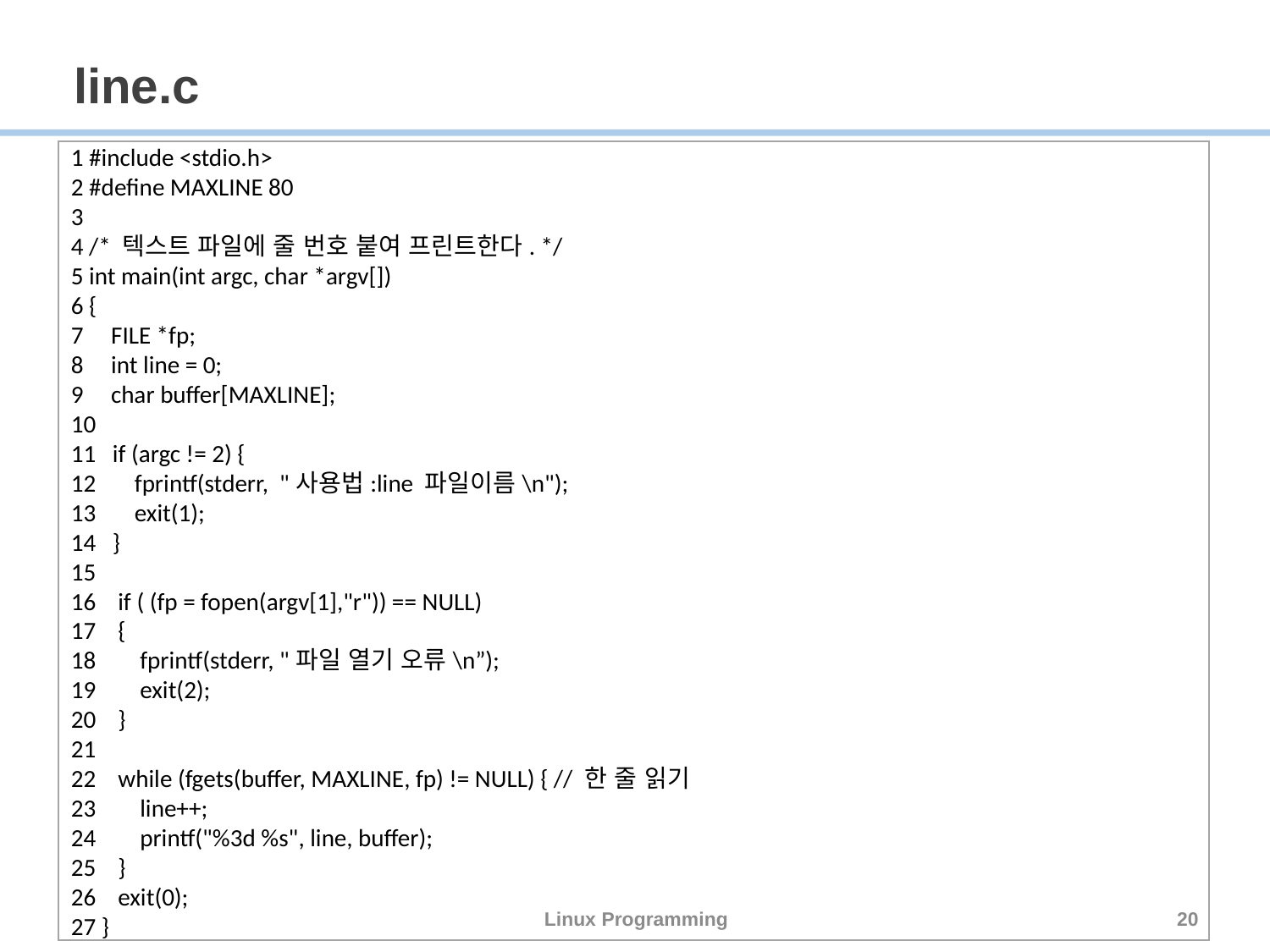

# line.c
1 #include <stdio.h>
2 #define MAXLINE 80
3
4 /* 텍스트 파일에 줄 번호 붙여 프린트한다. */
5 int main(int argc, char *argv[])
6 {
7     FILE *fp;
8     int line = 0;
9     char buffer[MAXLINE];
10
11   if (argc != 2) {
12       fprintf(stderr,  "사용법:line 파일이름\n");
13       exit(1);
14   }
15
16    if ( (fp = fopen(argv[1],"r")) == NULL)
17    {
18        fprintf(stderr, "파일 열기 오류\n”);
19        exit(2);
20    }
21
22    while (fgets(buffer, MAXLINE, fp) != NULL) { // 한 줄 읽기
23        line++;
24        printf("%3d %s", line, buffer);
25    }
26    exit(0);
27 }
Linux Programming
20